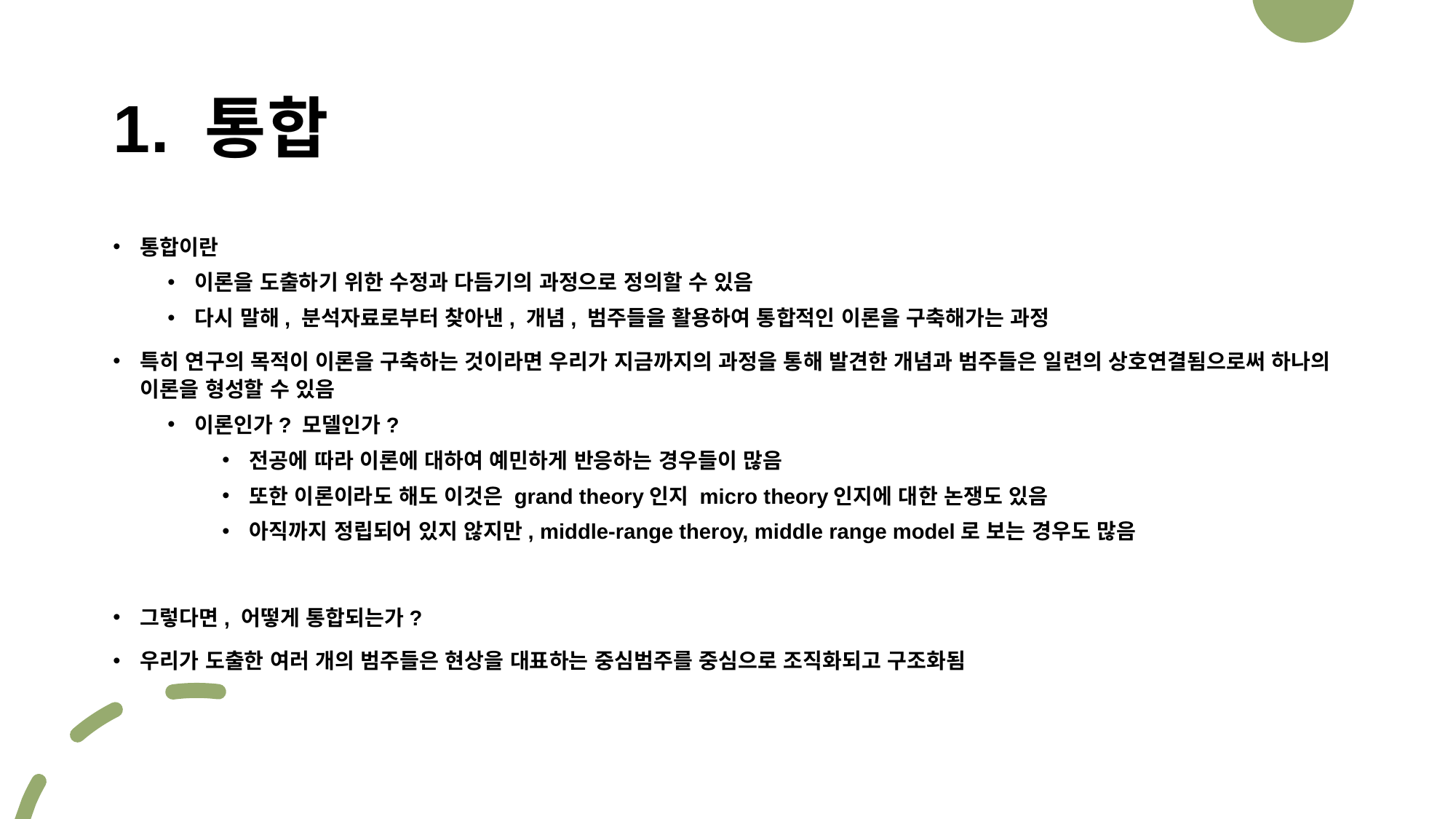

# 1. 통합
통합이란
이론을 도출하기 위한 수정과 다듬기의 과정으로 정의할 수 있음
다시 말해, 분석자료로부터 찾아낸, 개념, 범주들을 활용하여 통합적인 이론을 구축해가는 과정
특히 연구의 목적이 이론을 구축하는 것이라면 우리가 지금까지의 과정을 통해 발견한 개념과 범주들은 일련의 상호연결됨으로써 하나의 이론을 형성할 수 있음
이론인가? 모델인가?
전공에 따라 이론에 대하여 예민하게 반응하는 경우들이 많음
또한 이론이라도 해도 이것은 grand theory인지 micro theory인지에 대한 논쟁도 있음
아직까지 정립되어 있지 않지만, middle-range theroy, middle range model로 보는 경우도 많음

그렇다면, 어떻게 통합되는가?
우리가 도출한 여러 개의 범주들은 현상을 대표하는 중심범주를 중심으로 조직화되고 구조화됨